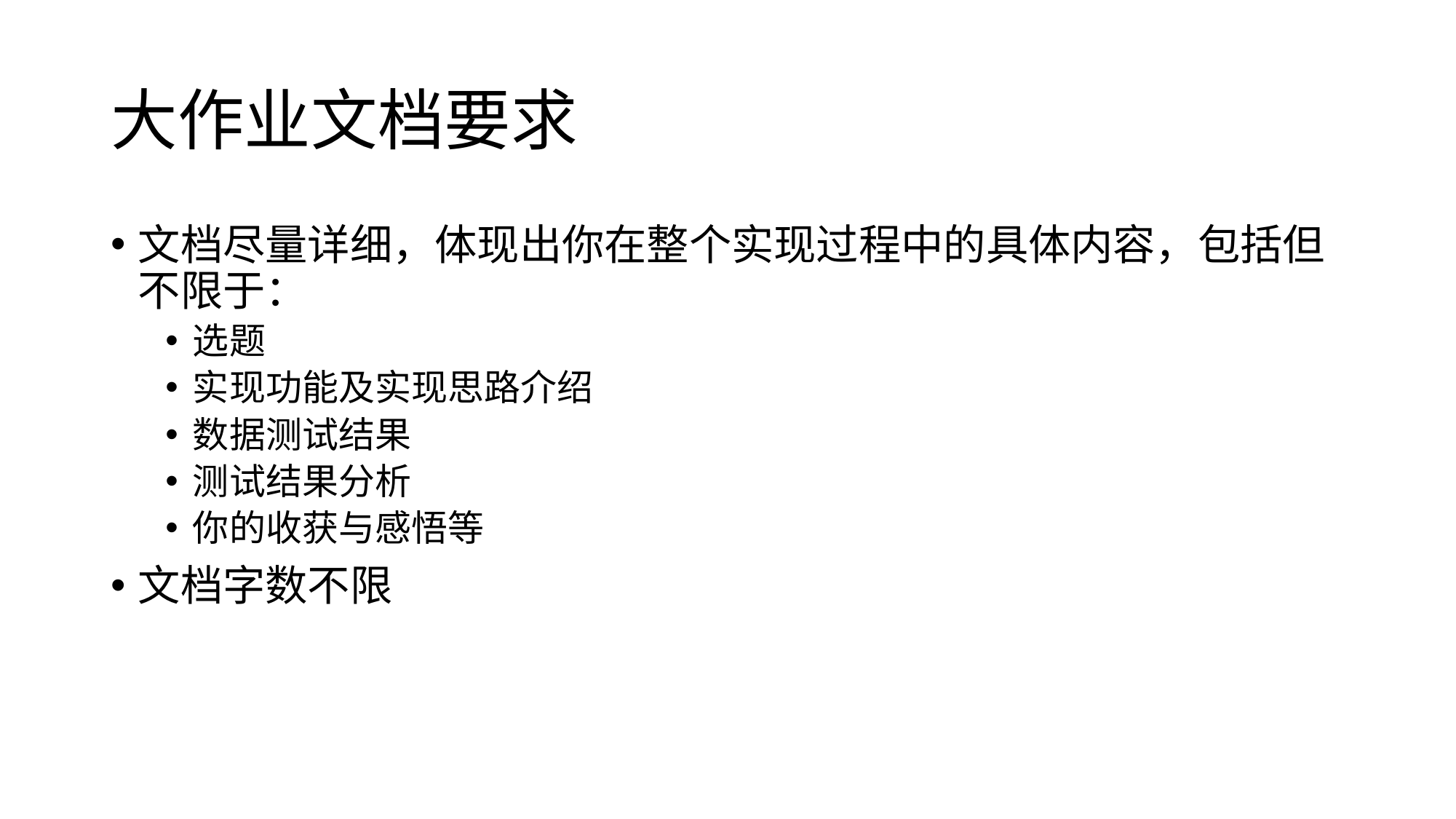

# 大作业文档要求
文档尽量详细，体现出你在整个实现过程中的具体内容，包括但不限于：
选题
实现功能及实现思路介绍
数据测试结果
测试结果分析
你的收获与感悟等
文档字数不限